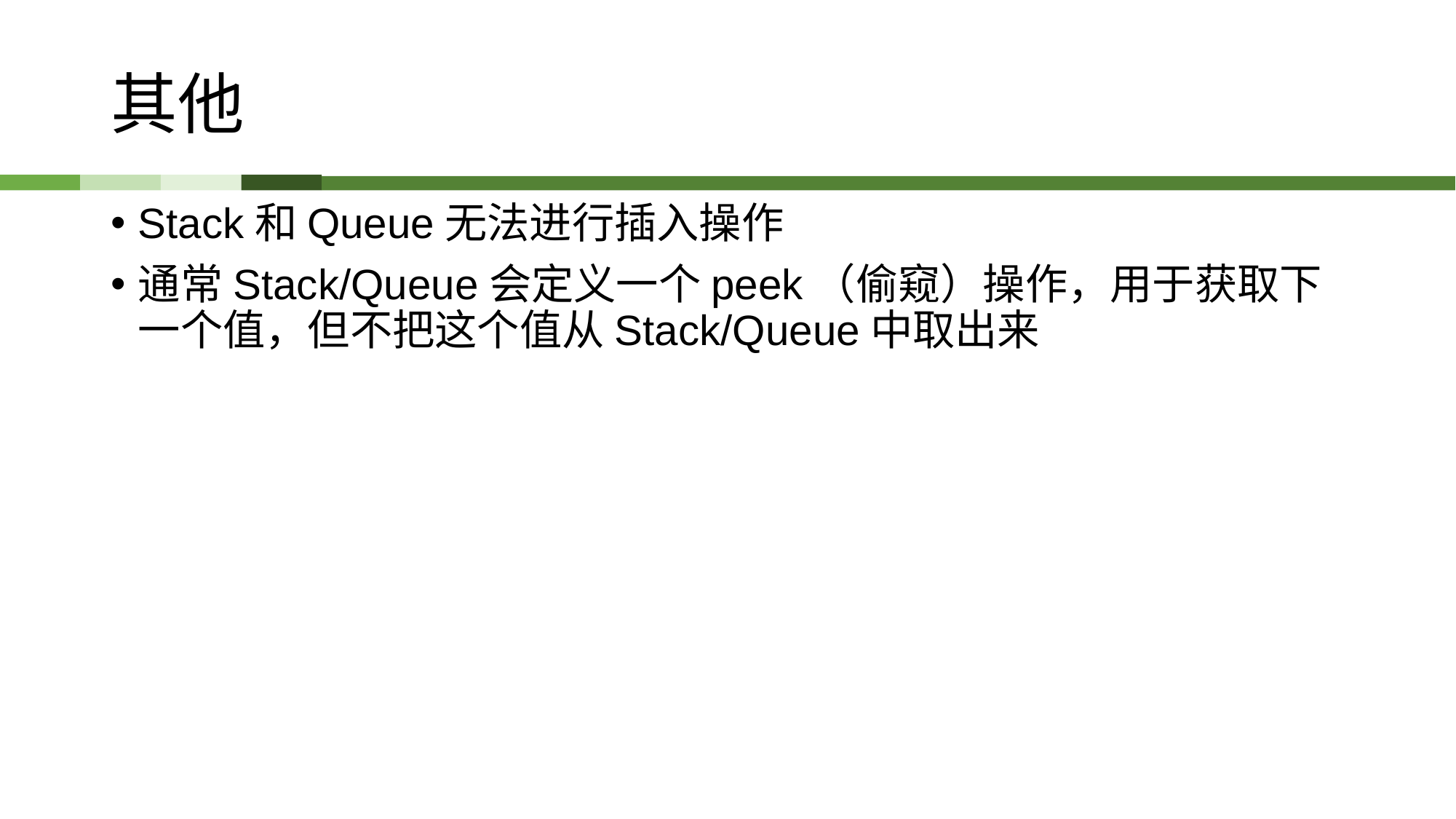

# 其他
Stack和Queue无法进行插入操作
通常Stack/Queue会定义一个peek（偷窥）操作，用于获取下一个值，但不把这个值从Stack/Queue中取出来